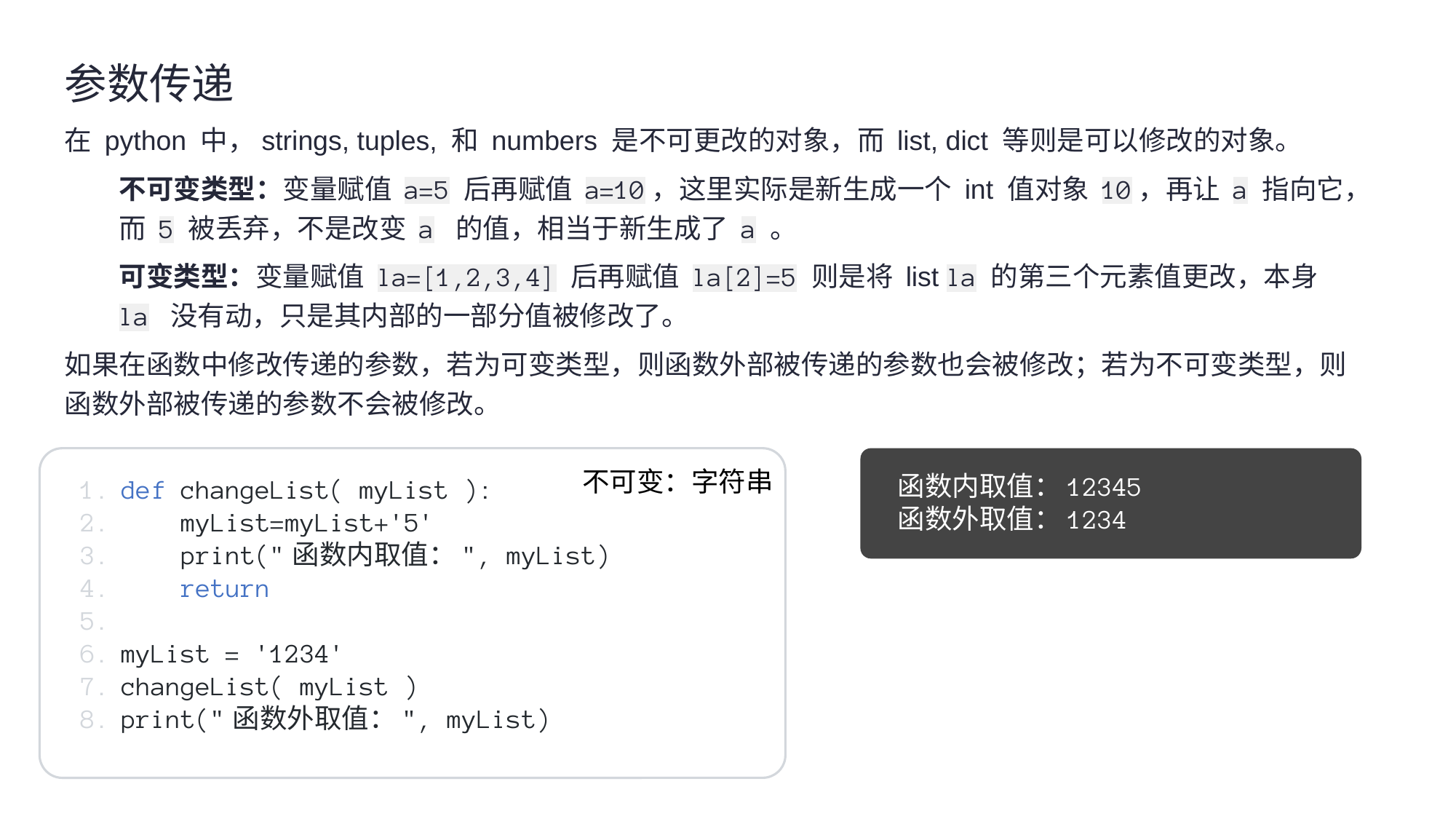

参数传递
在 python 中，strings, tuples, 和 numbers 是不可更改的对象，而 list, dict 等则是可以修改的对象。
不可变类型：变量赋值 a=5 后再赋值 a=10，这里实际是新生成一个 int 值对象 10，再让 a 指向它，而 5 被丢弃，不是改变 a 的值，相当于新生成了 a 。
可变类型：变量赋值 la=[1,2,3,4] 后再赋值 la[2]=5 则是将 list la 的第三个元素值更改，本身 la 没有动，只是其内部的一部分值被修改了。
如果在函数中修改传递的参数，若为可变类型，则函数外部被传递的参数也会被修改；若为不可变类型，则函数外部被传递的参数不会被修改。
def changeList( myList ):
    myList=myList+'5'
    print("函数内取值：", myList)
    return

myList = '1234'
changeList( myList )
print("函数外取值：", myList)
函数内取值：12345
函数外取值：1234
不可变：字符串